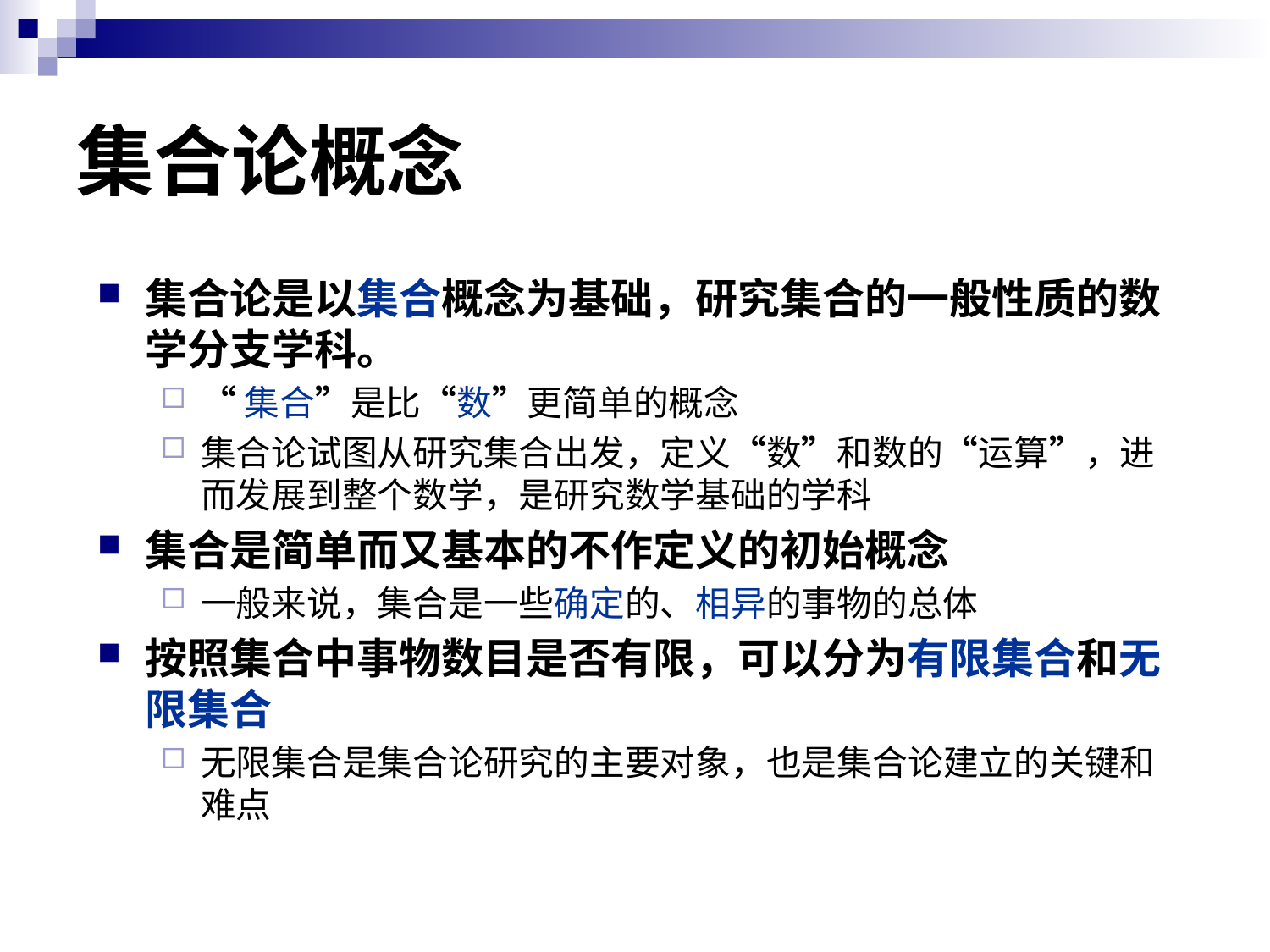

# 集合论概念
集合论是以集合概念为基础，研究集合的一般性质的数学分支学科。
“集合”是比“数”更简单的概念
集合论试图从研究集合出发，定义“数”和数的“运算”，进而发展到整个数学，是研究数学基础的学科
集合是简单而又基本的不作定义的初始概念
一般来说，集合是一些确定的、相异的事物的总体
按照集合中事物数目是否有限，可以分为有限集合和无限集合
无限集合是集合论研究的主要对象，也是集合论建立的关键和难点
2